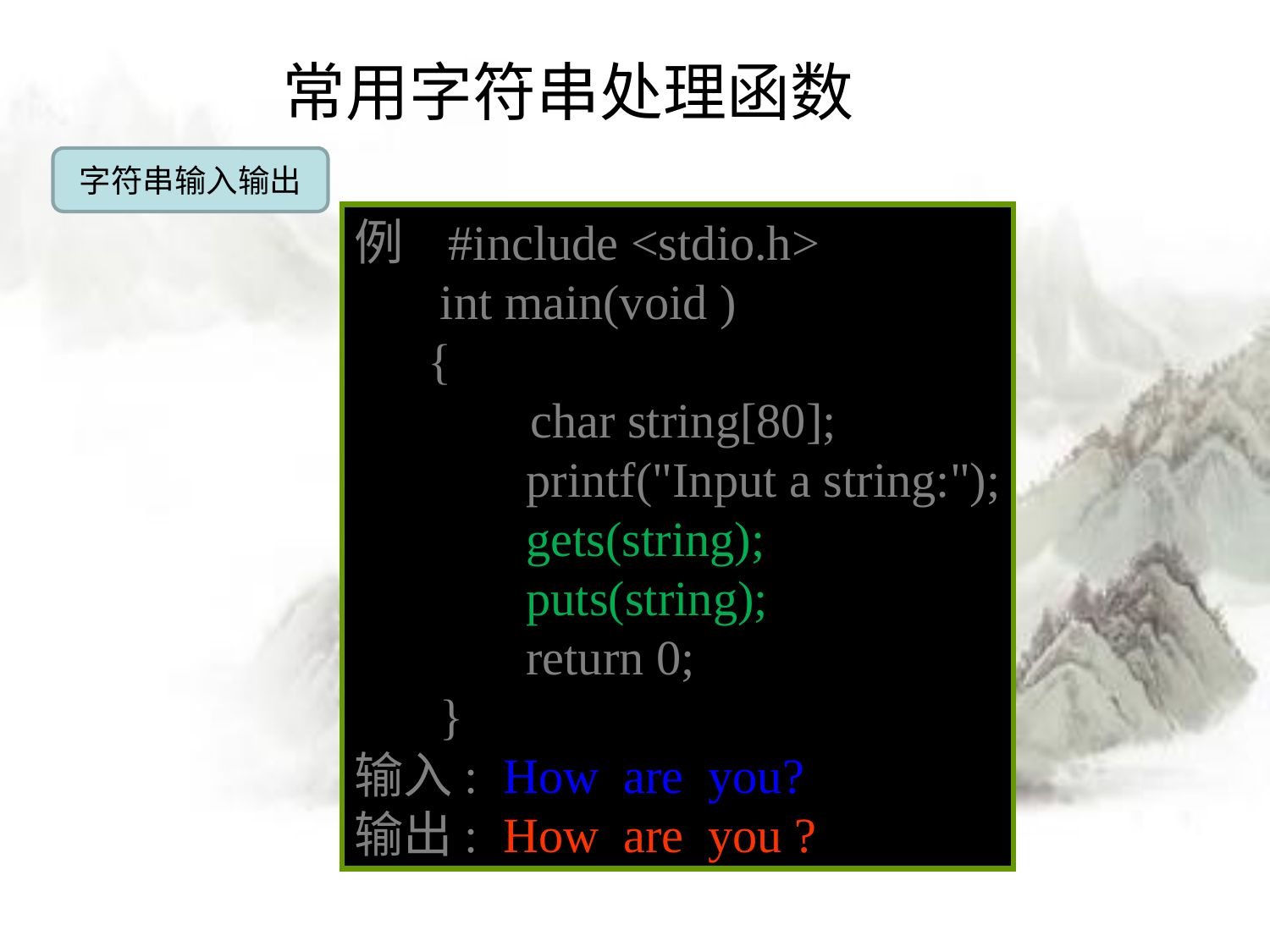

# 常用字符串处理函数
字符串输入输出
例   #include <stdio.h>
       int main(void )
      {
	    char string[80];
              printf("Input a string:");
              gets(string);
              puts(string);
              return 0;
       }
输入:  How  are  you?
输出:  How  are  you ?